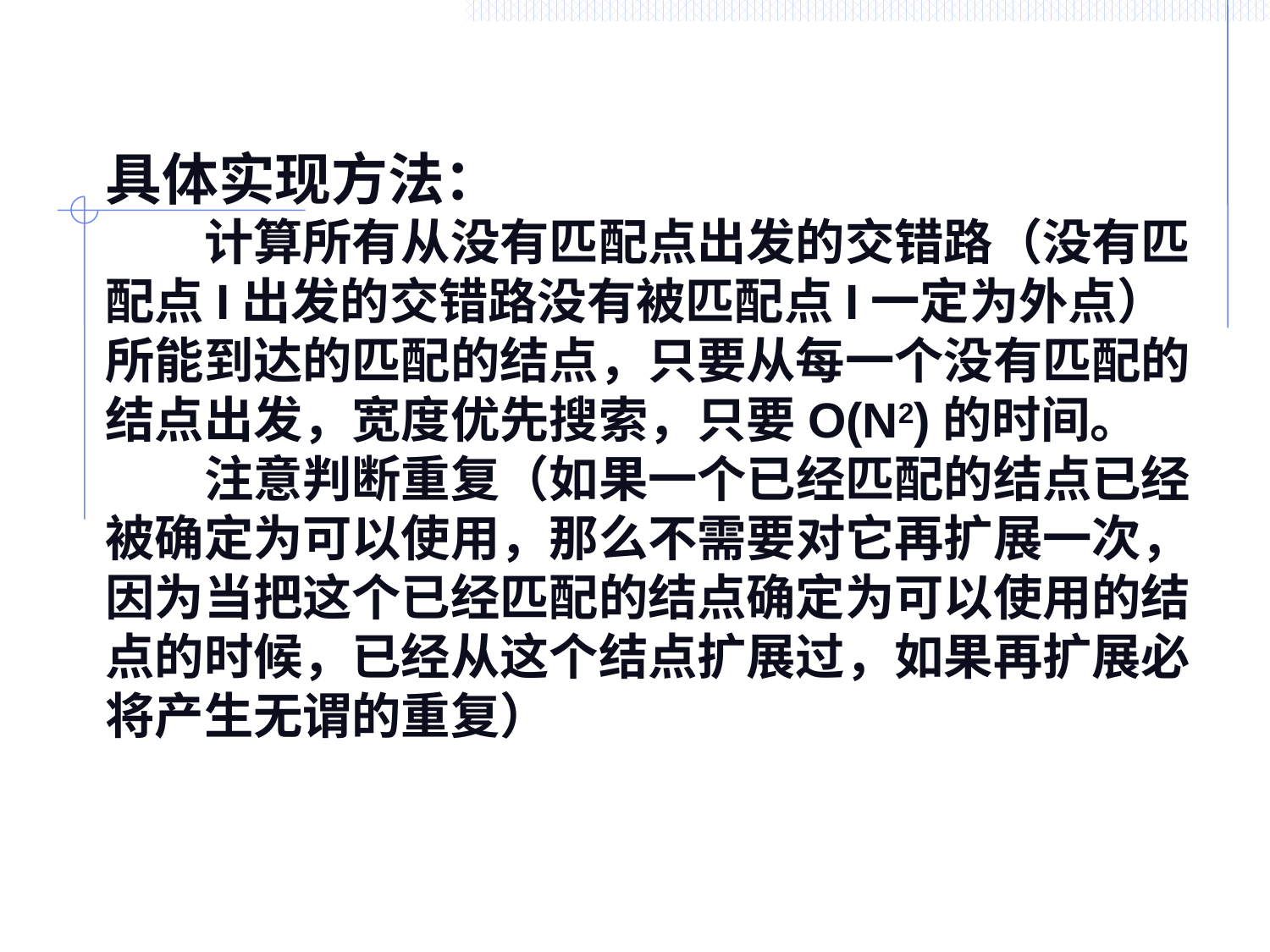

具体实现方法：
　　计算所有从没有匹配点出发的交错路（没有匹配点I出发的交错路没有被匹配点I一定为外点）所能到达的匹配的结点，只要从每一个没有匹配的结点出发，宽度优先搜索，只要O(N2)的时间。
　　注意判断重复（如果一个已经匹配的结点已经被确定为可以使用，那么不需要对它再扩展一次，因为当把这个已经匹配的结点确定为可以使用的结点的时候，已经从这个结点扩展过，如果再扩展必将产生无谓的重复）